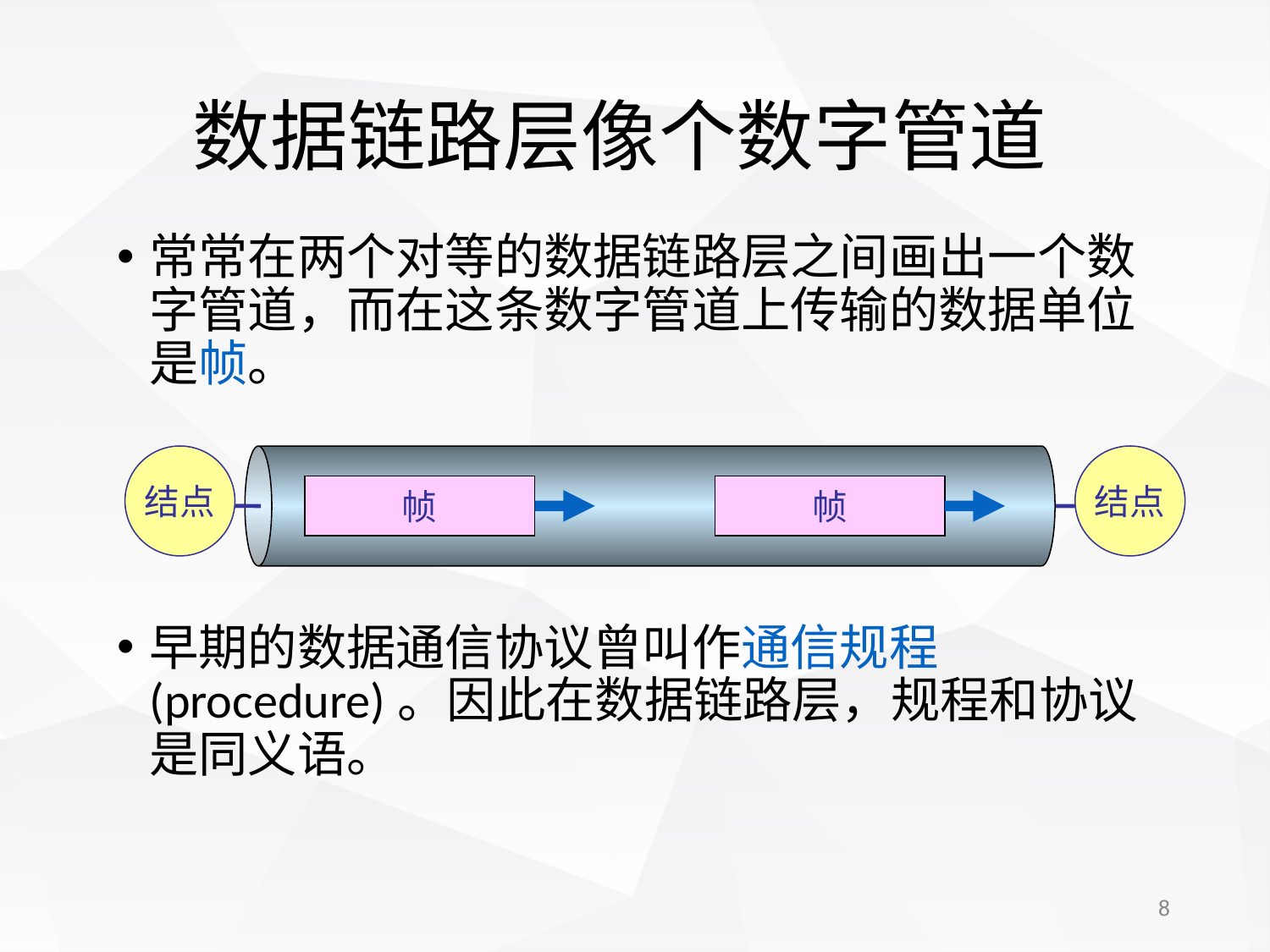

# 数据链路层像个数字管道
常常在两个对等的数据链路层之间画出一个数字管道，而在这条数字管道上传输的数据单位是帧。

早期的数据通信协议曾叫作通信规程(procedure)。因此在数据链路层，规程和协议是同义语。

结点
结点
帧
帧

8